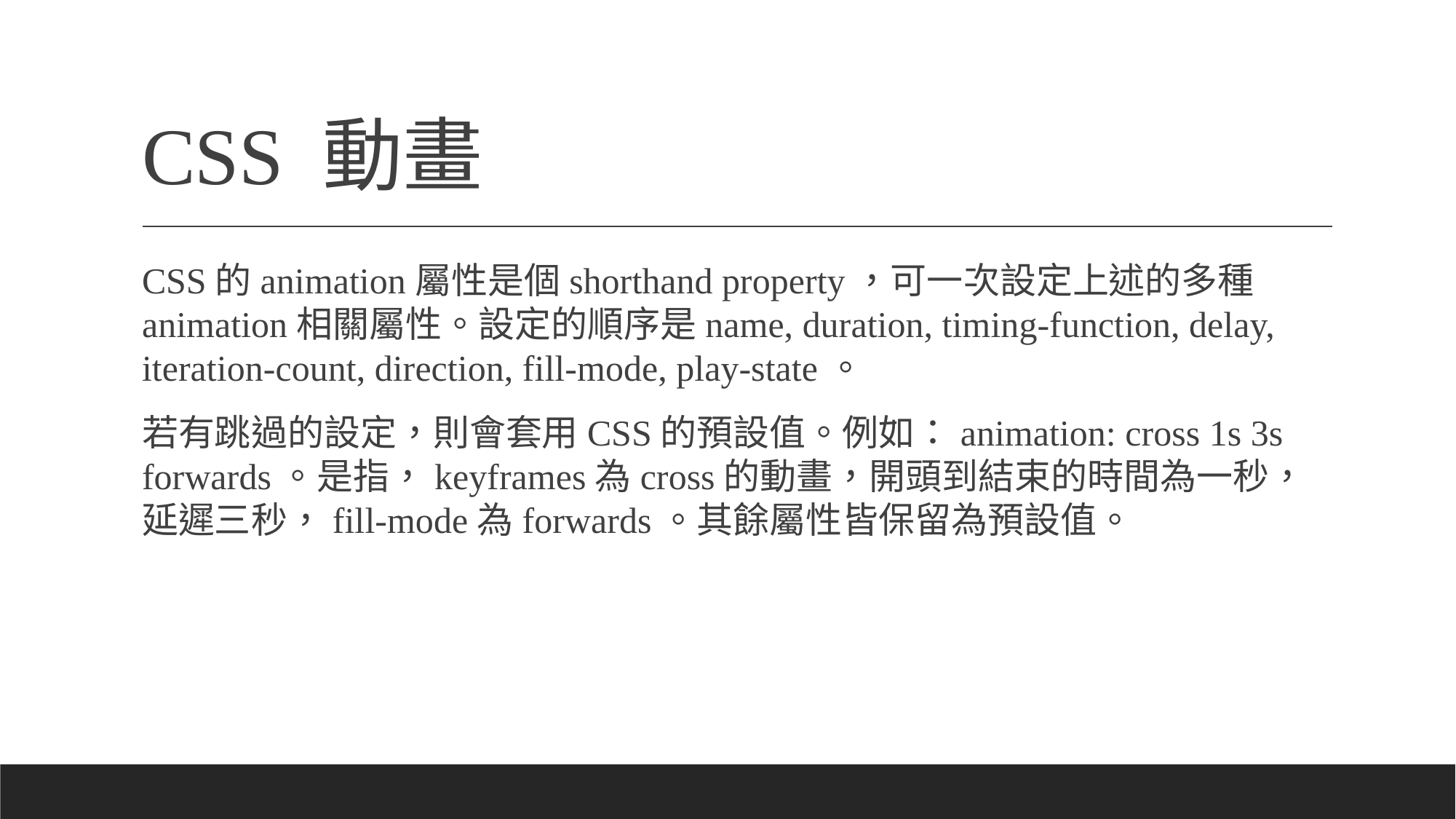

# CSS 動畫
CSS的animation屬性是個shorthand property，可一次設定上述的多種animation相關屬性。設定的順序是name, duration, timing-function, delay, iteration-count, direction, fill-mode, play-state。
若有跳過的設定，則會套用CSS的預設值。例如：animation: cross 1s 3s forwards。是指，keyframes為cross的動畫，開頭到結束的時間為一秒，延遲三秒，fill-mode為forwards。其餘屬性皆保留為預設值。